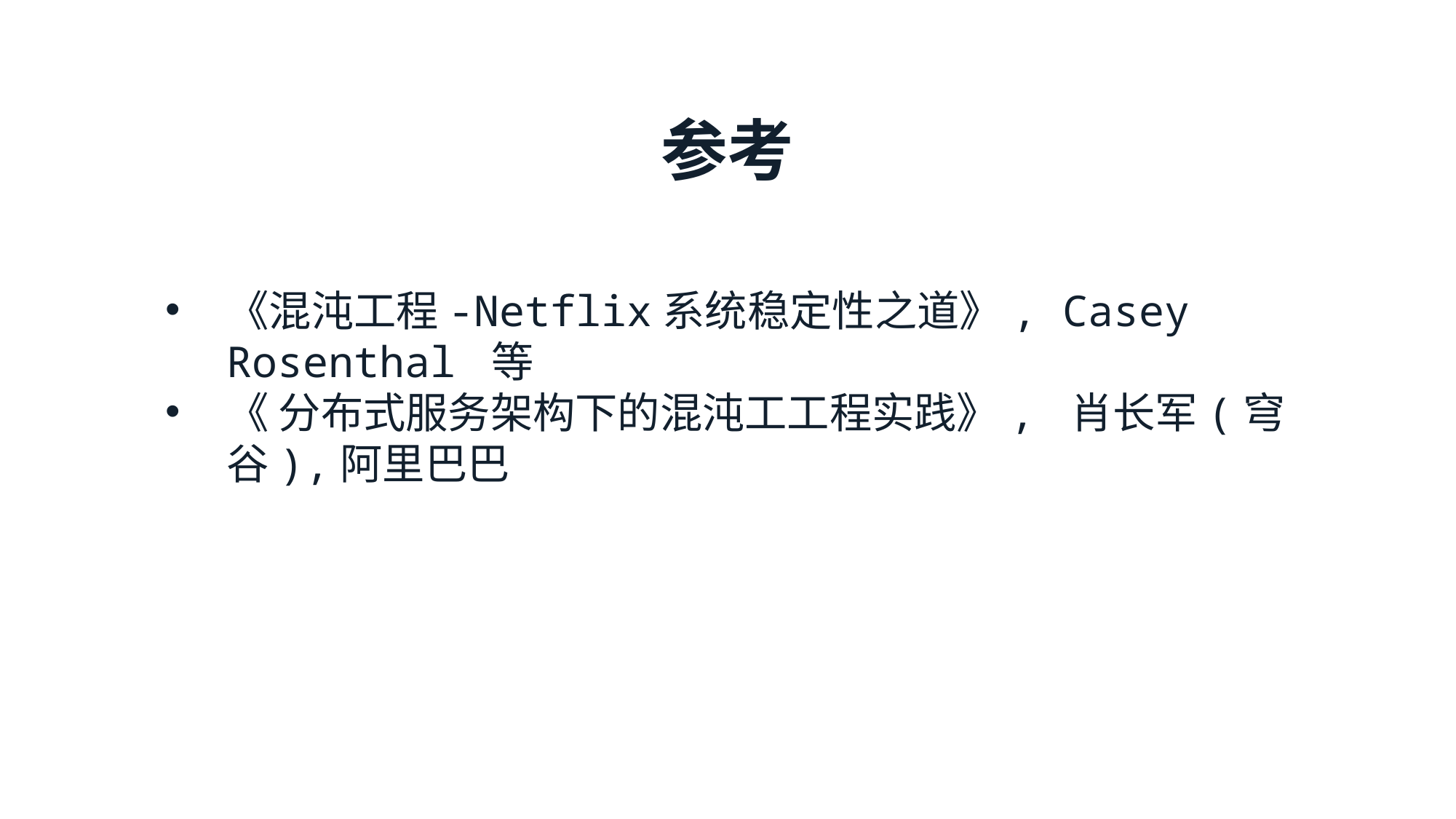

参考
《混沌工程-Netflix系统稳定性之道》, Casey Rosenthal 等
《 分布式服务架构下的混沌⼯工程实践》, 肖⻓军(穹谷),阿⾥巴巴